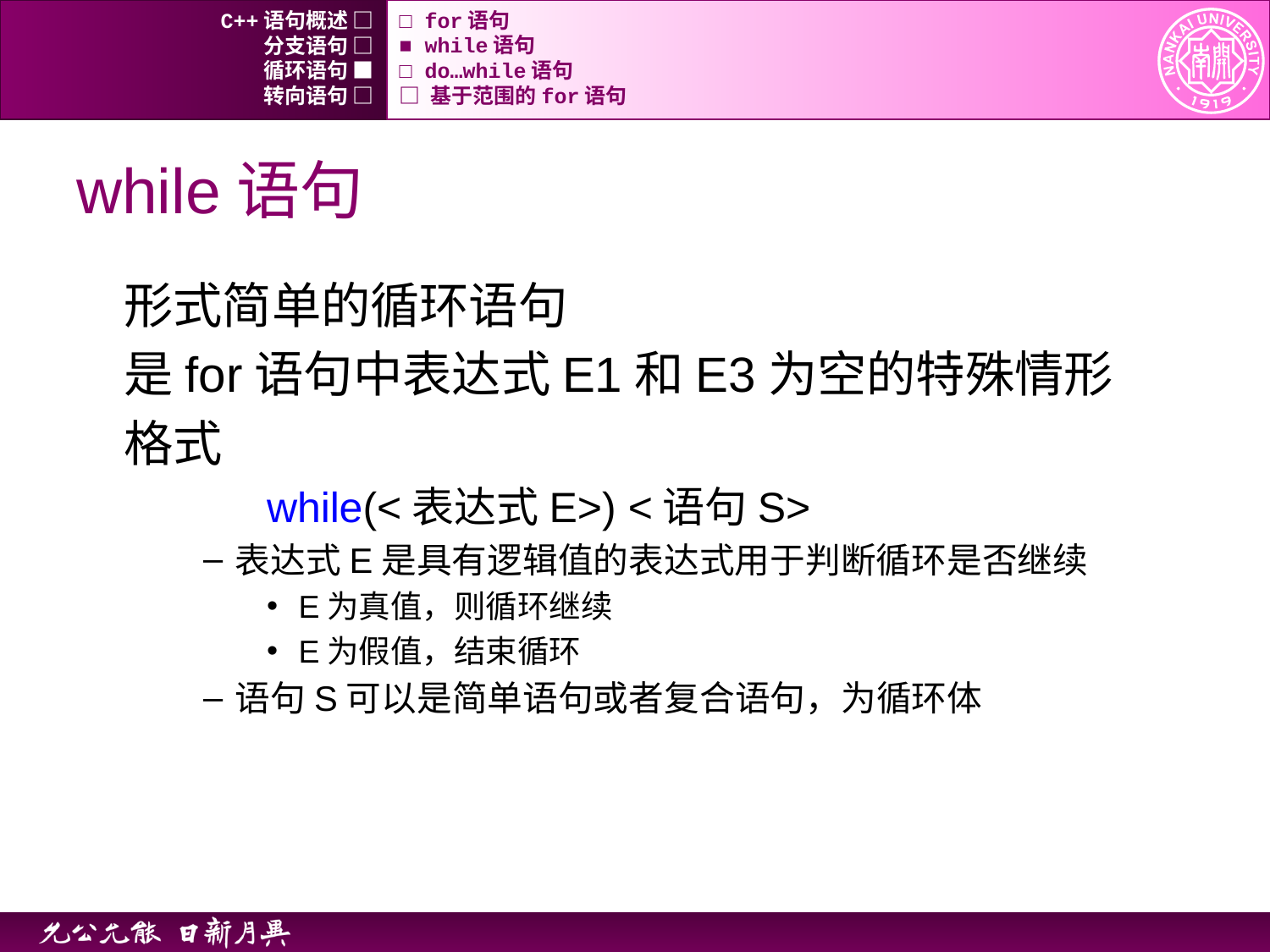

C++语句概述 □
□ for语句
分支语句 □
■ while语句
循环语句 ■
□ do…while语句
转向语句 □
□ 基于范围的for语句
# while语句
形式简单的循环语句
是for语句中表达式E1和E3为空的特殊情形
格式
	while(<表达式E>) <语句S>
表达式E是具有逻辑值的表达式用于判断循环是否继续
E为真值，则循环继续
E为假值，结束循环
语句S可以是简单语句或者复合语句，为循环体